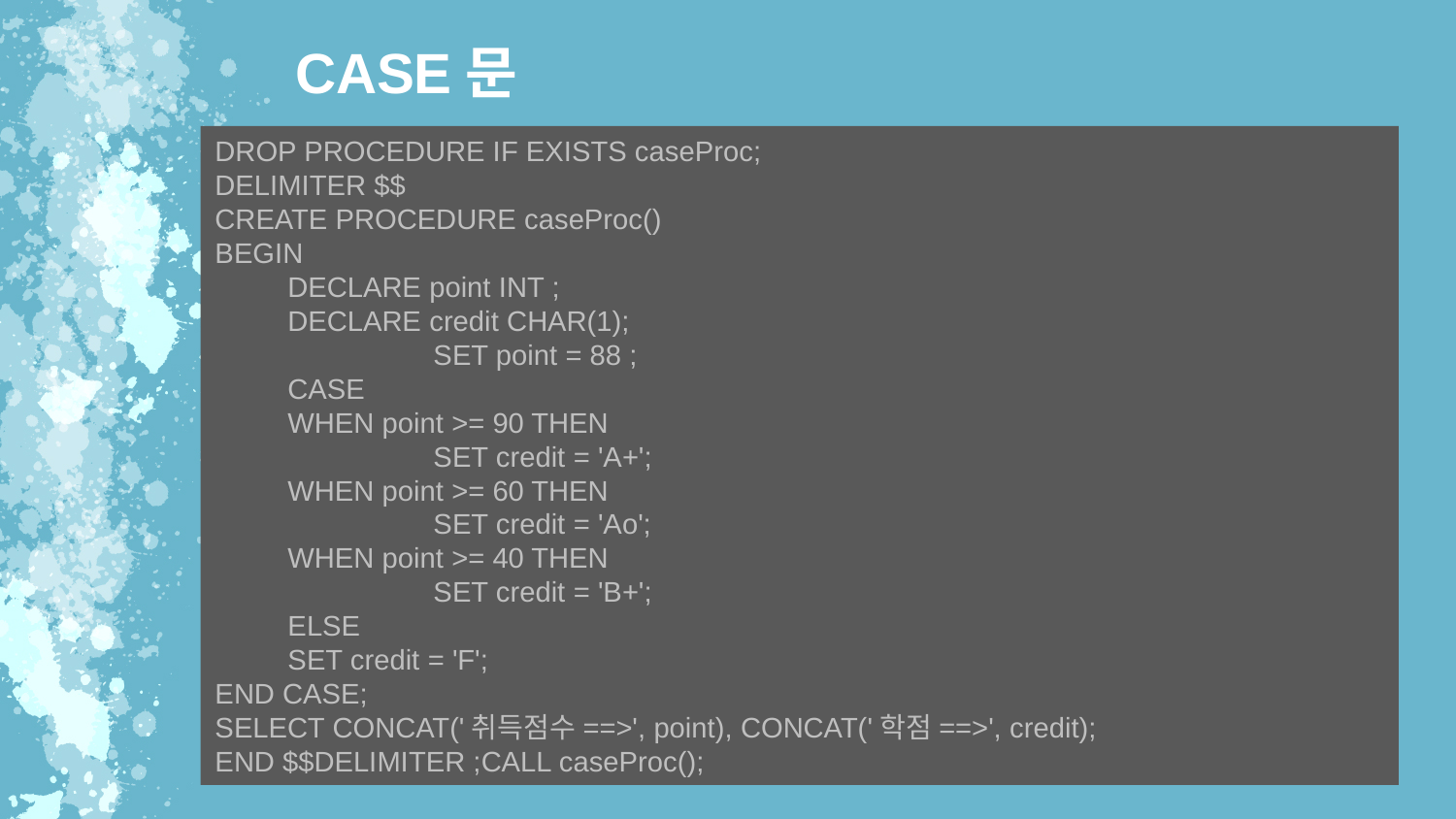

CASE문
DROP PROCEDURE IF EXISTS caseProc;
DELIMITER $$
CREATE PROCEDURE caseProc()
BEGIN
DECLARE point INT ;
DECLARE credit CHAR(1);
	SET point = 88 ;
CASE
WHEN point >= 90 THEN
	SET credit = 'A+';
WHEN point >= 60 THEN
	SET credit = 'Ao';
WHEN point >= 40 THEN
	SET credit = 'B+';
ELSE
SET credit = 'F';
END CASE;
SELECT CONCAT('취득점수==>', point), CONCAT('학점==>', credit);
END $$DELIMITER ;CALL caseProc();